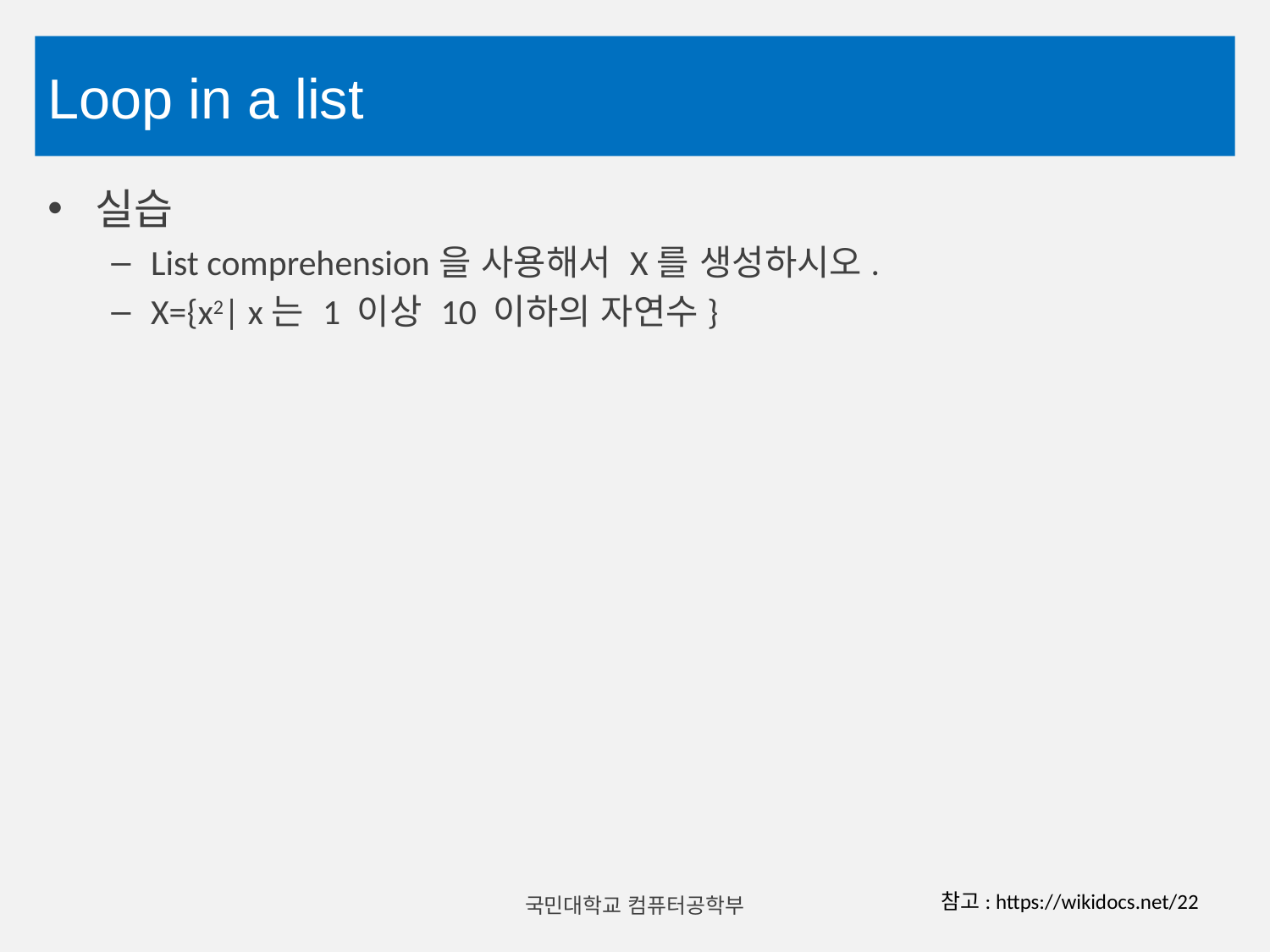

# Loop in a list
실습
List comprehension을 사용해서 X를 생성하시오.
X={x2| x는 1 이상 10 이하의 자연수}
국민대학교 컴퓨터공학부
참고: https://wikidocs.net/22